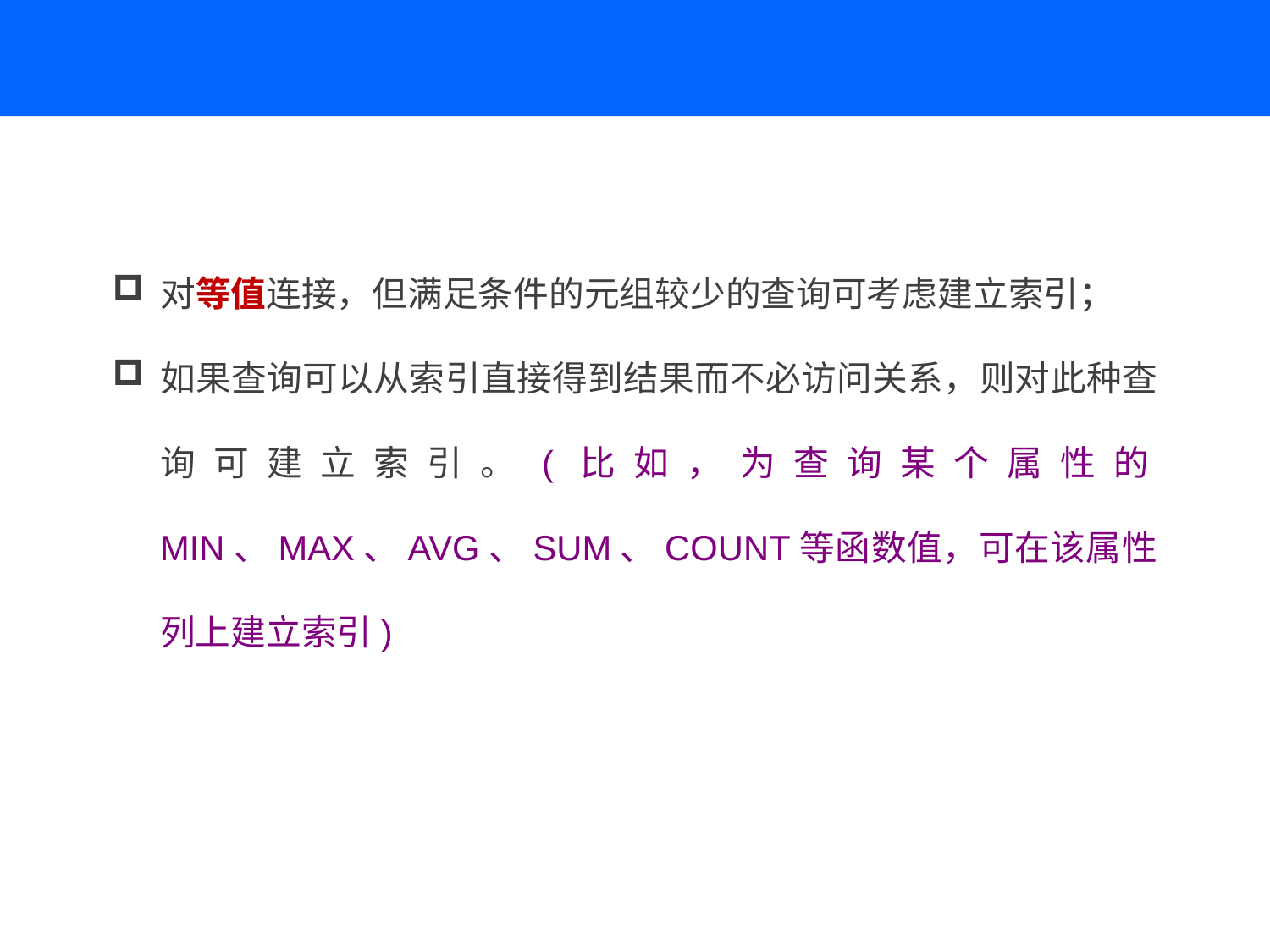

对等值连接，但满足条件的元组较少的查询可考虑建立索引；
如果查询可以从索引直接得到结果而不必访问关系，则对此种查询可建立索引。(比如，为查询某个属性的MIN、MAX、AVG、SUM、COUNT等函数值，可在该属性列上建立索引)